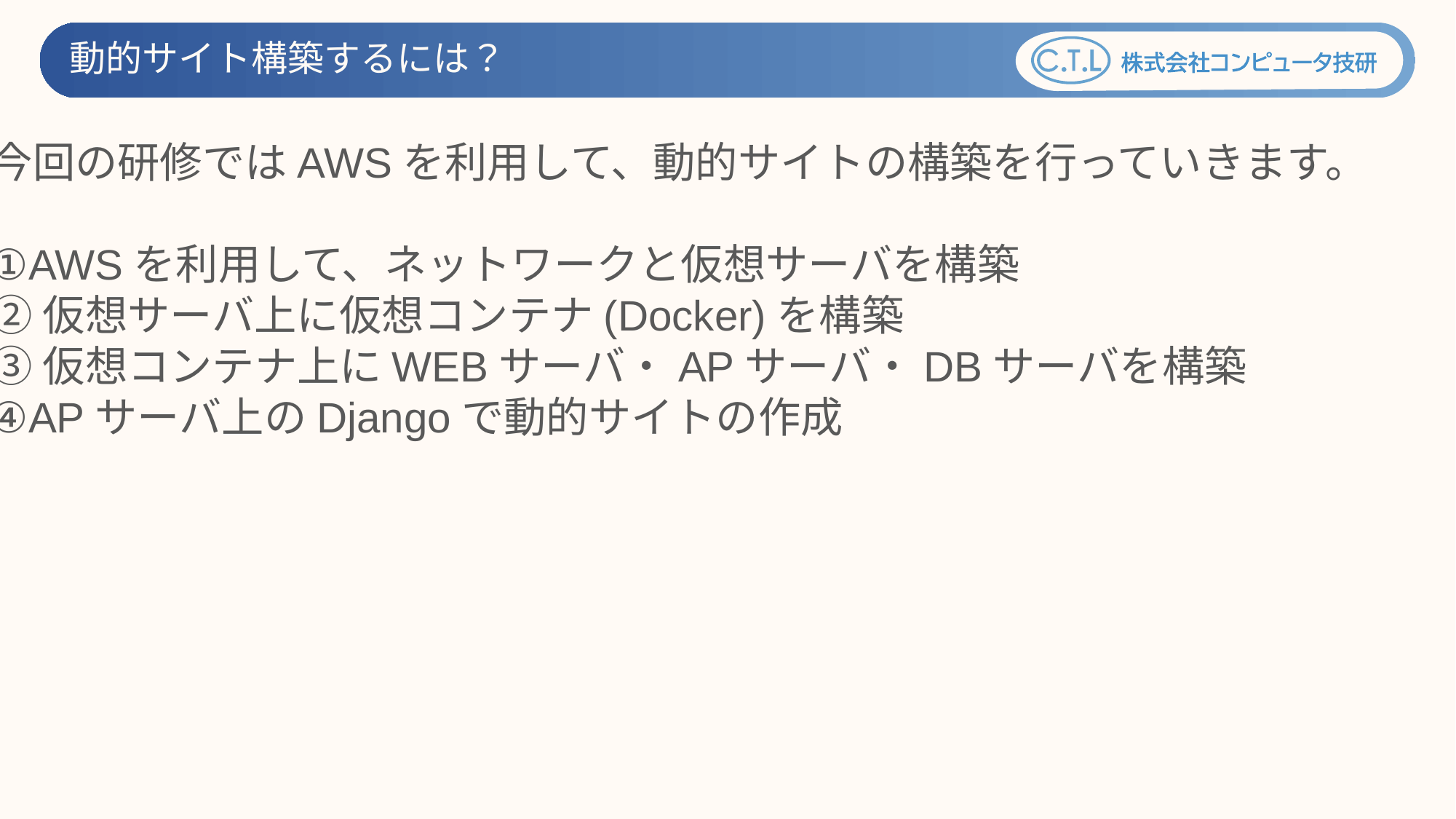

動的サイト構築するには？
今回の研修ではAWSを利用して、動的サイトの構築を行っていきます。

①AWSを利用して、ネットワークと仮想サーバを構築
②仮想サーバ上に仮想コンテナ(Docker)を構築
③仮想コンテナ上にWEBサーバ・APサーバ・DBサーバを構築
④APサーバ上のDjangoで動的サイトの作成